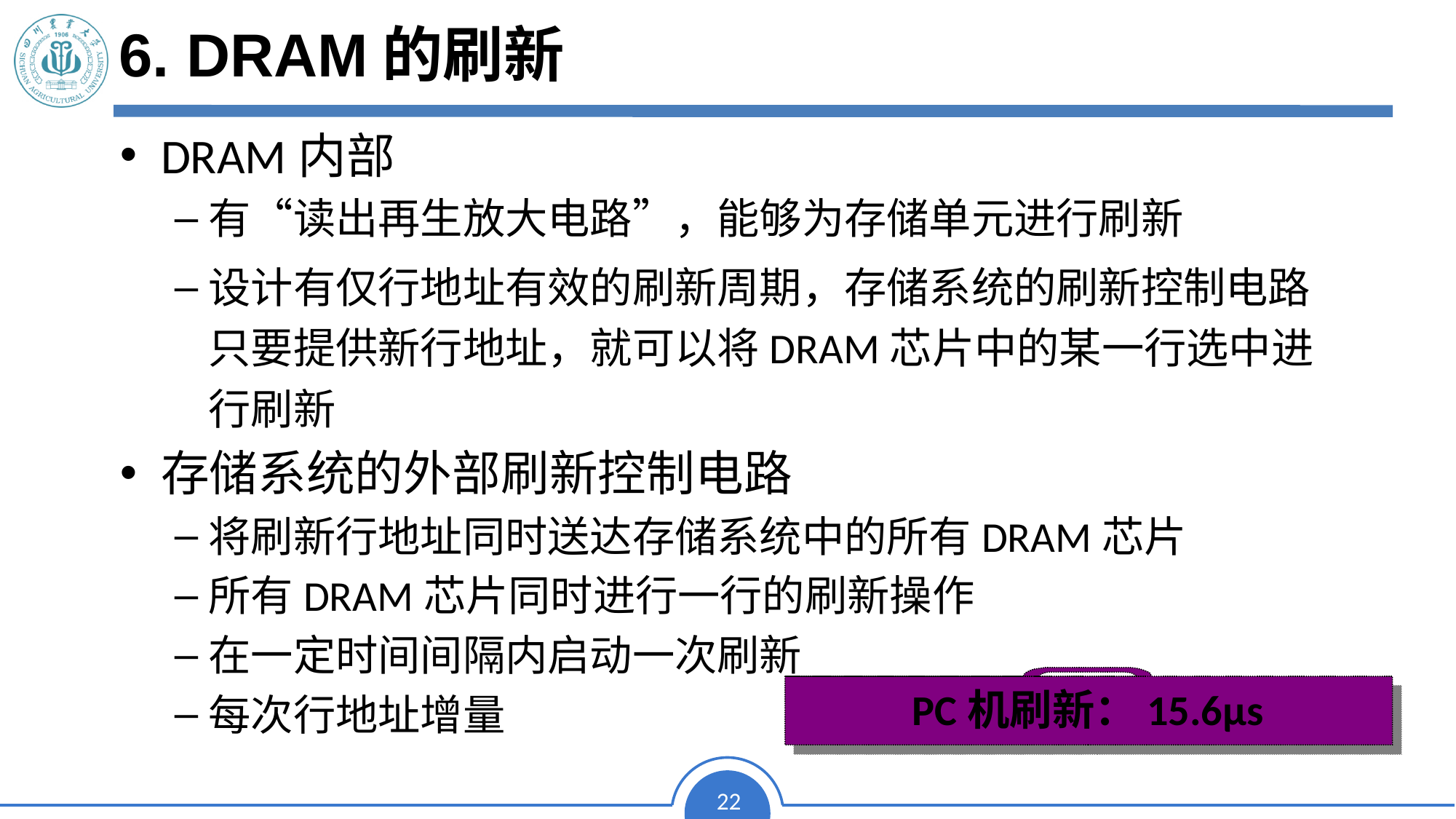

# 6. DRAM的刷新
DRAM内部
有“读出再生放大电路”，能够为存储单元进行刷新
设计有仅行地址有效的刷新周期，存储系统的刷新控制电路只要提供新行地址，就可以将DRAM芯片中的某一行选中进行刷新
存储系统的外部刷新控制电路
将刷新行地址同时送达存储系统中的所有DRAM芯片
所有DRAM芯片同时进行一行的刷新操作
在一定时间间隔内启动一次刷新
每次行地址增量
PC机刷新：15.6μs